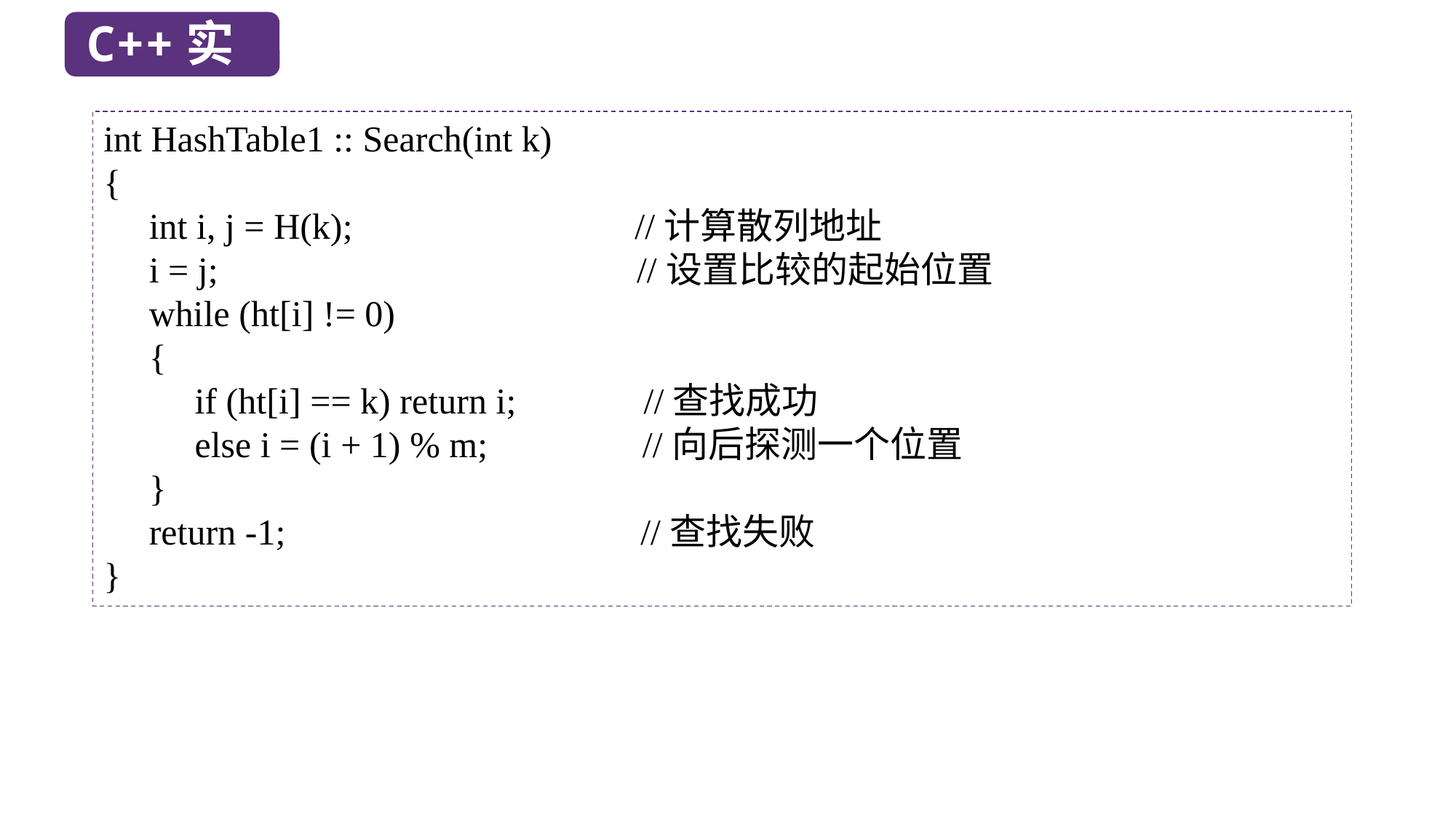

C++实现

int HashTable1 :: Search(int k)
{
     int i, j = H(k);                               //计算散列地址
     i = j;                                              //设置比较的起始位置
     while (ht[i] != 0)
     {
          if (ht[i] == k) return i;              //查找成功
          else i = (i + 1) % m;                 //向后探测一个位置
     }
     return -1;                                       //查找失败
}